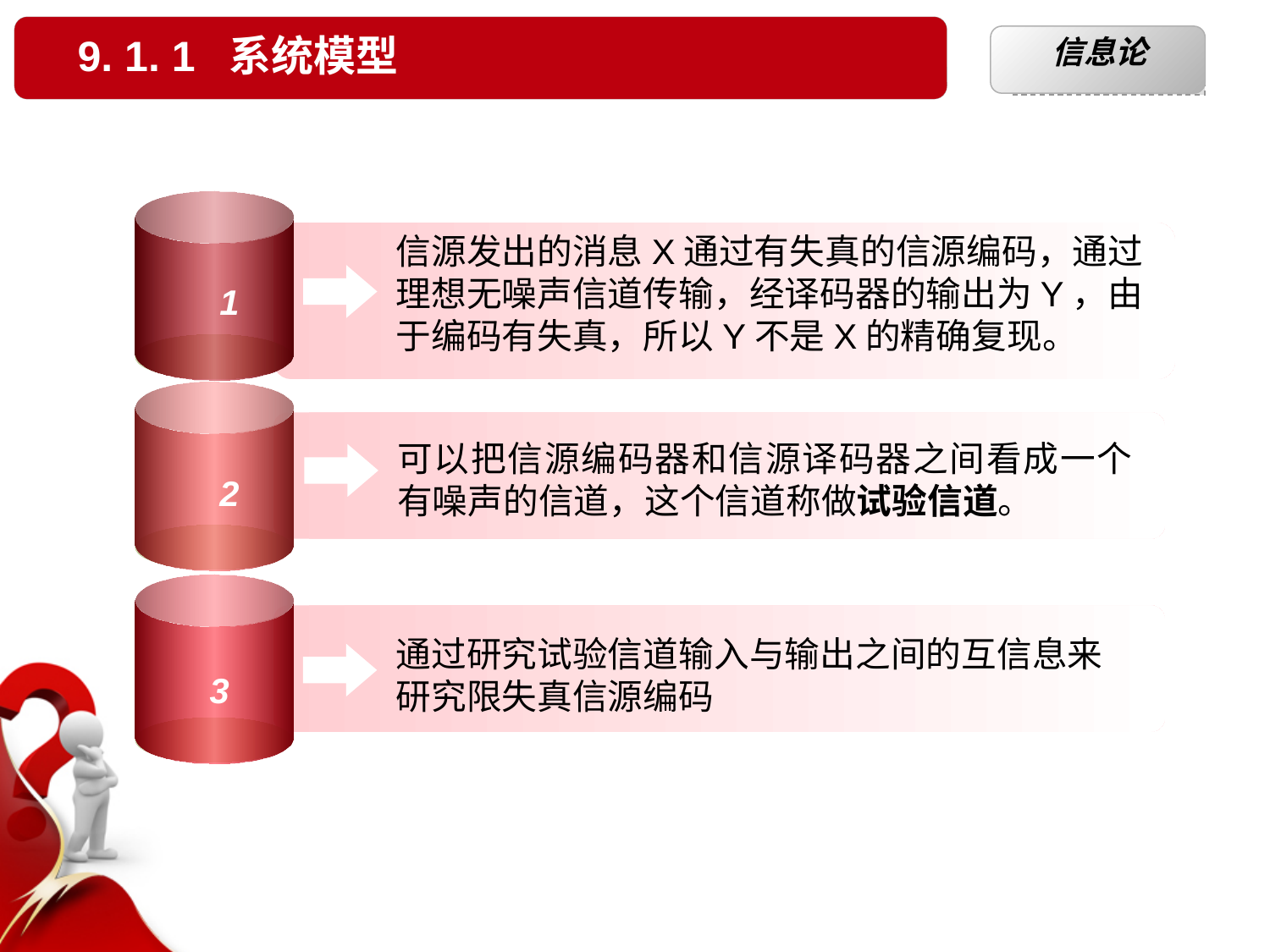

9. 1. 1  系统模型

信息论

信源发出的消息X通过有失真的信源编码，通过理想无噪声信道传输，经译码器的输出为Y，由于编码有失真，所以Y不是X的精确复现。

  1

可以把信源编码器和信源译码器之间看成一个有噪声的信道，这个信道称做试验信道。

  2

通过研究试验信道输入与输出之间的互信息来研究限失真信源编码

3